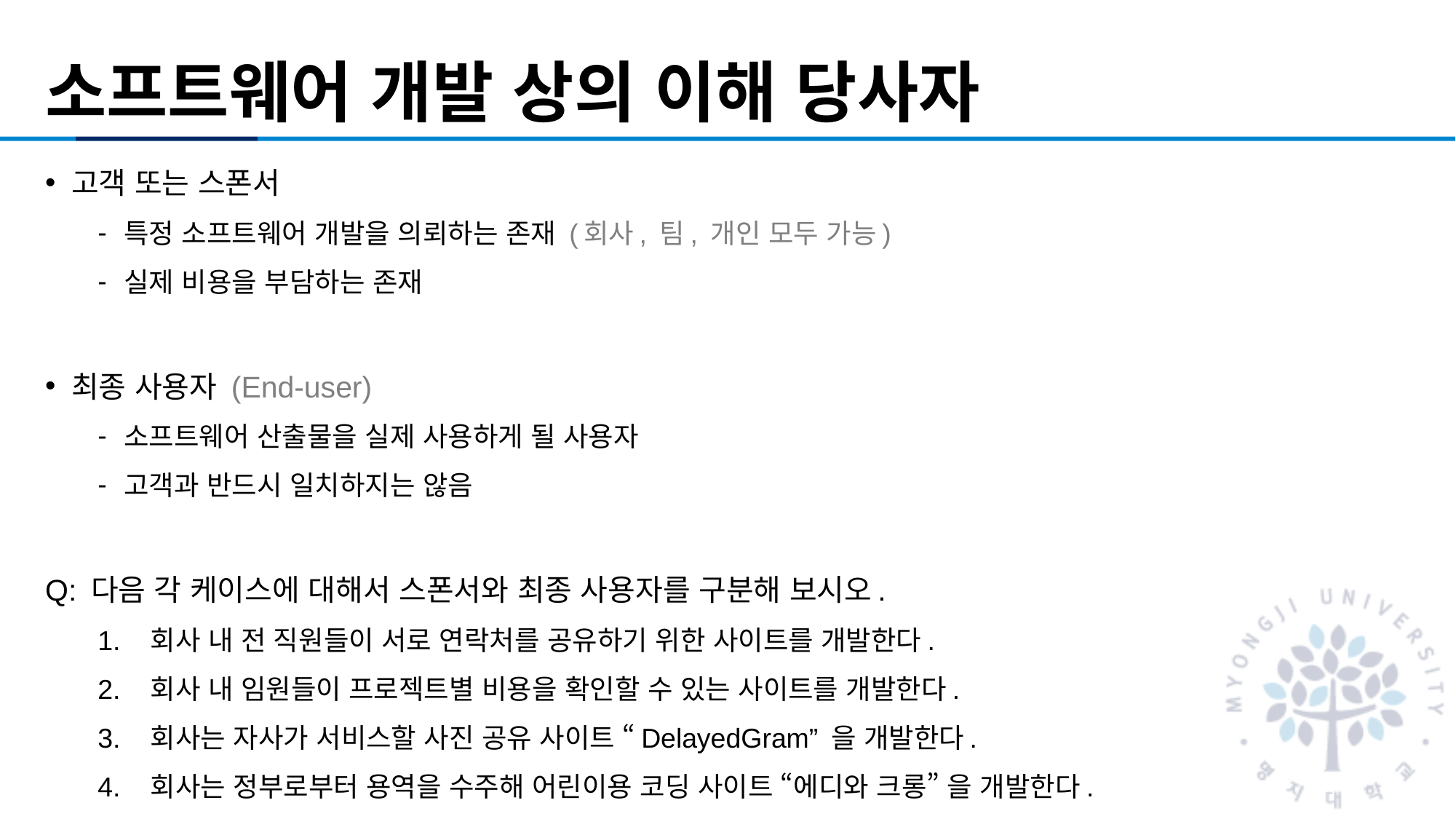

# 소프트웨어 개발 상의 이해 당사자
고객 또는 스폰서
특정 소프트웨어 개발을 의뢰하는 존재 (회사, 팀, 개인 모두 가능)
실제 비용을 부담하는 존재

최종 사용자 (End-user)
소프트웨어 산출물을 실제 사용하게 될 사용자
고객과 반드시 일치하지는 않음

Q: 다음 각 케이스에 대해서 스폰서와 최종 사용자를 구분해 보시오.
회사 내 전 직원들이 서로 연락처를 공유하기 위한 사이트를 개발한다.
회사 내 임원들이 프로젝트별 비용을 확인할 수 있는 사이트를 개발한다.
회사는 자사가 서비스할 사진 공유 사이트 “DelayedGram” 을 개발한다.
회사는 정부로부터 용역을 수주해 어린이용 코딩 사이트 “에디와 크롱” 을 개발한다.